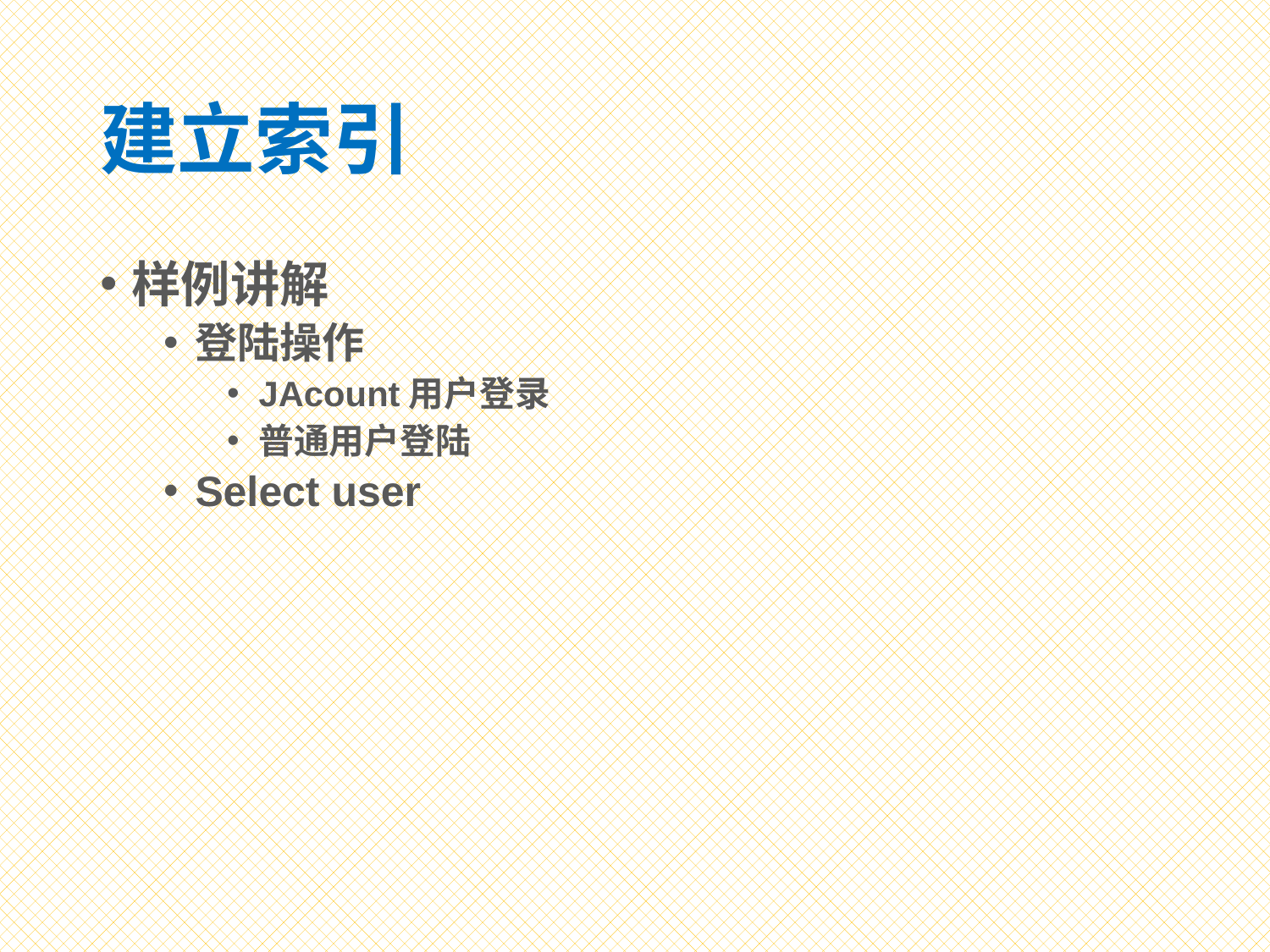

# 建立索引
样例讲解
登陆操作
JAcount用户登录
普通用户登陆
Select user